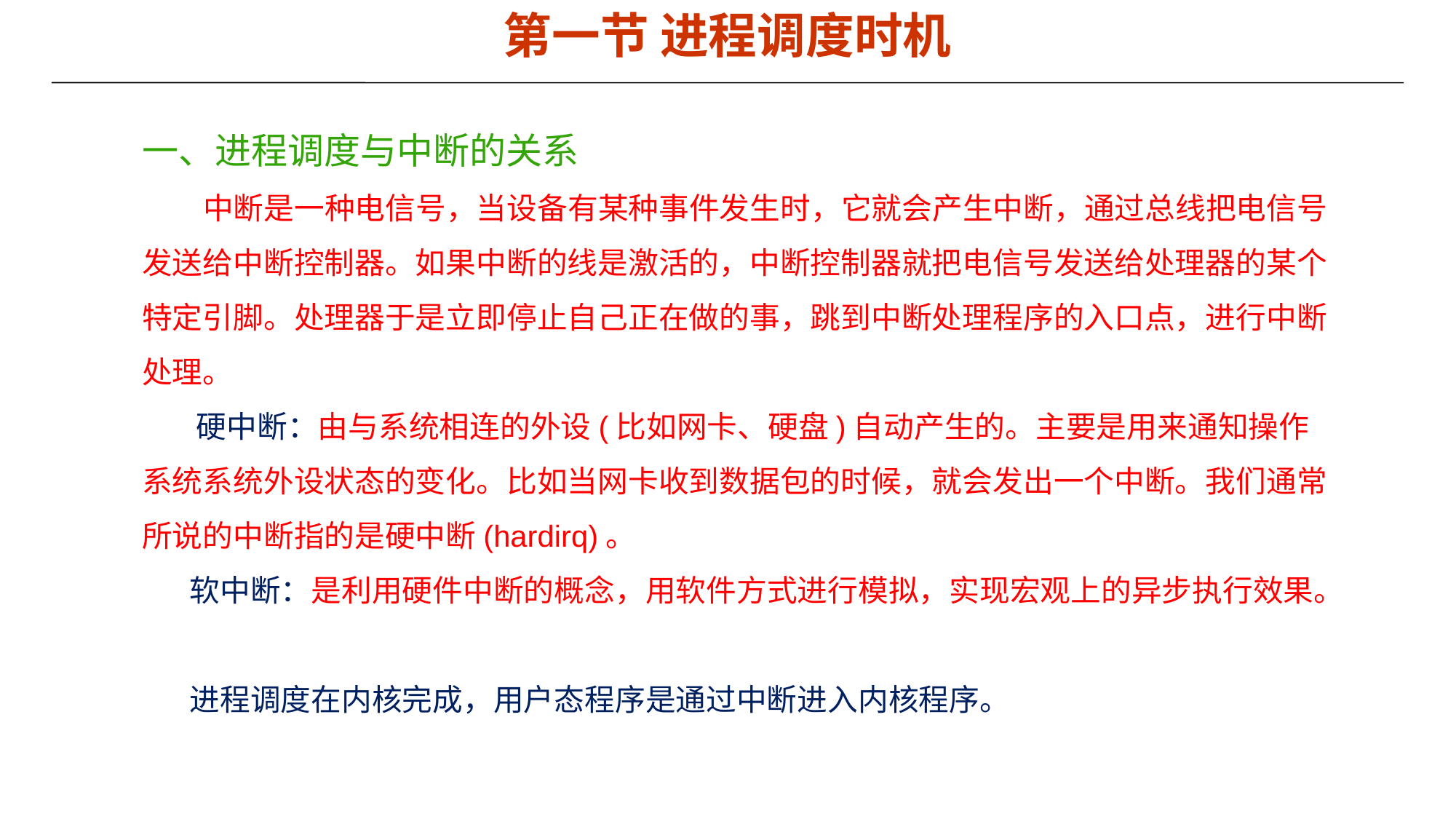

第一节 进程调度时机

一、进程调度与中断的关系
        中断是一种电信号，当设备有某种事件发生时，它就会产生中断，通过总线把电信号发送给中断控制器。如果中断的线是激活的，中断控制器就把电信号发送给处理器的某个特定引脚。处理器于是立即停止自己正在做的事，跳到中断处理程序的入口点，进行中断处理。
       硬中断：由与系统相连的外设(比如网卡、硬盘)自动产生的。主要是用来通知操作系统系统外设状态的变化。比如当网卡收到数据包的时候，就会发出一个中断。我们通常所说的中断指的是硬中断(hardirq)。
      软中断：是利用硬件中断的概念，用软件方式进行模拟，实现宏观上的异步执行效果。

      进程调度在内核完成，用户态程序是通过中断进入内核程序。